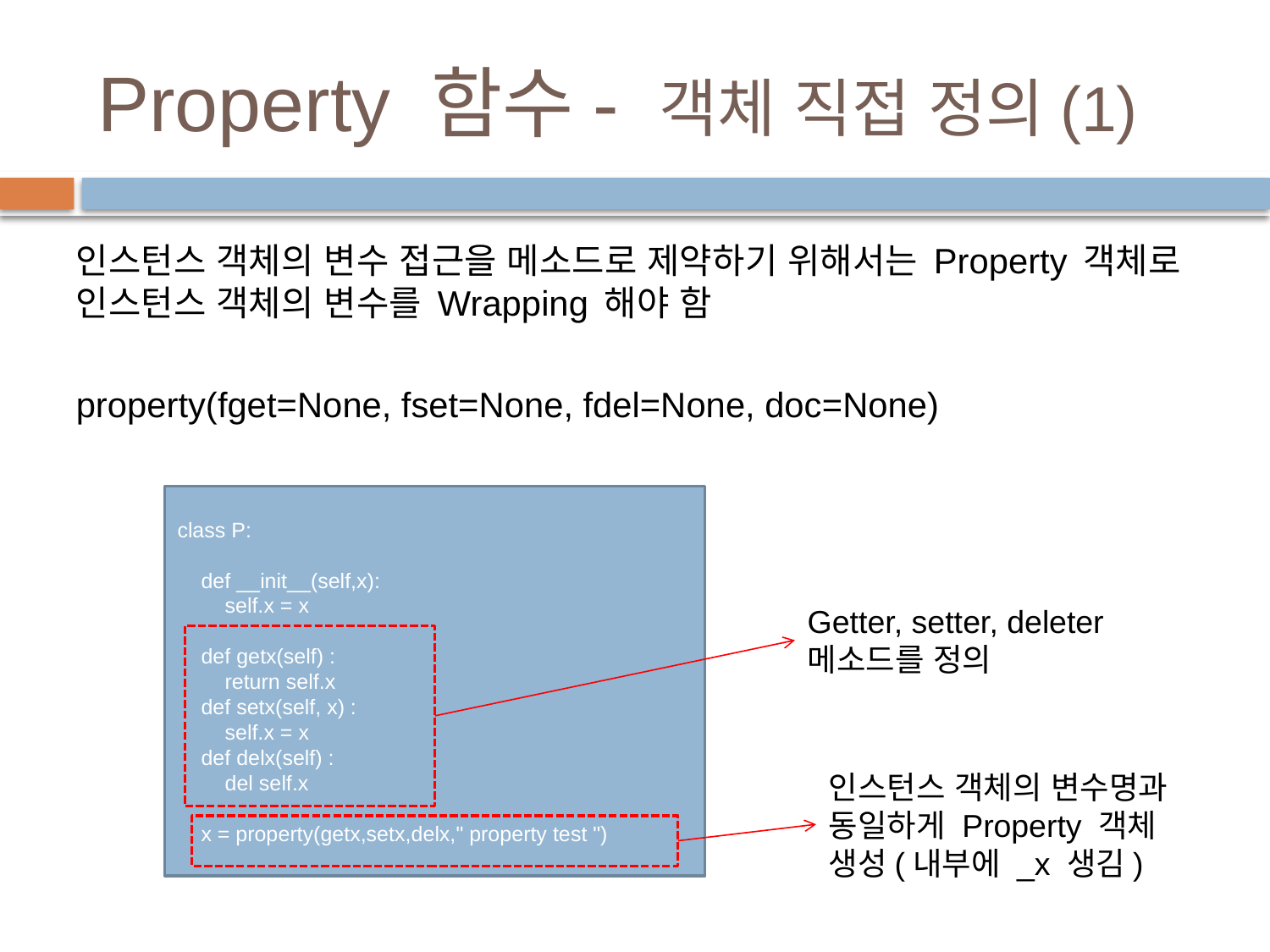

# Property 함수- 객체 직접 정의(1)
인스턴스 객체의 변수 접근을 메소드로 제약하기 위해서는 Property 객체로 인스턴스 객체의 변수를 Wrapping 해야 함

property(fget=None, fset=None, fdel=None, doc=None)

class P:

    def __init__(self,x):
        self.x = x

    def getx(self) :
        return self.x
    def setx(self, x) :
        self.x = x
    def delx(self) :
        del self.x

    x = property(getx,setx,delx," property test ")
Getter, setter, deleter 메소드를 정의

인스턴스 객체의 변수명과 동일하게 Property 객체 생성(내부에 _x 생김)